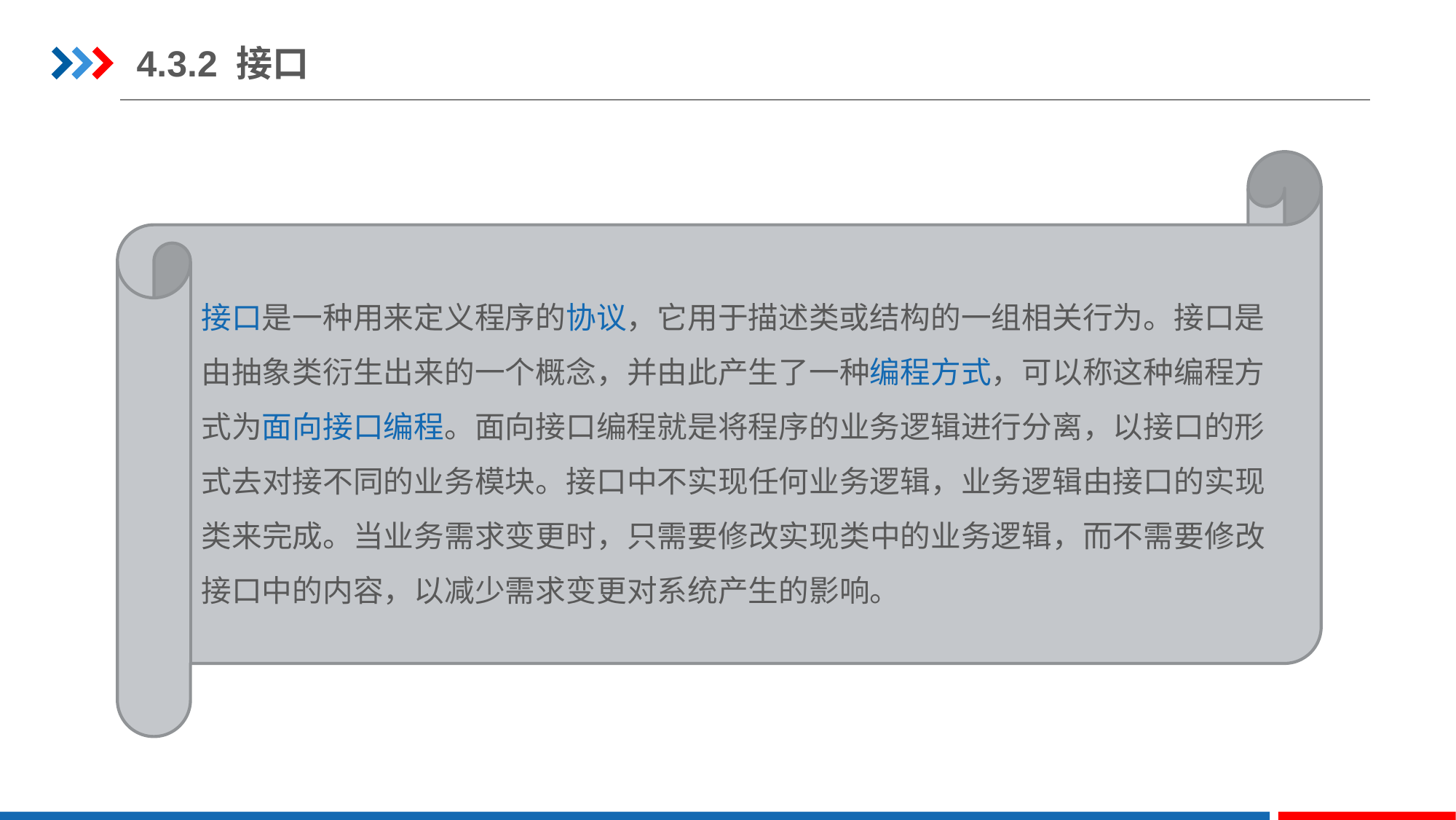

4.3.2 接口
接口是一种用来定义程序的协议，它用于描述类或结构的一组相关行为。接口是由抽象类衍生出来的一个概念，并由此产生了一种编程方式，可以称这种编程方式为面向接口编程。面向接口编程就是将程序的业务逻辑进行分离，以接口的形式去对接不同的业务模块。接口中不实现任何业务逻辑，业务逻辑由接口的实现类来完成。当业务需求变更时，只需要修改实现类中的业务逻辑，而不需要修改接口中的内容，以减少需求变更对系统产生的影响。